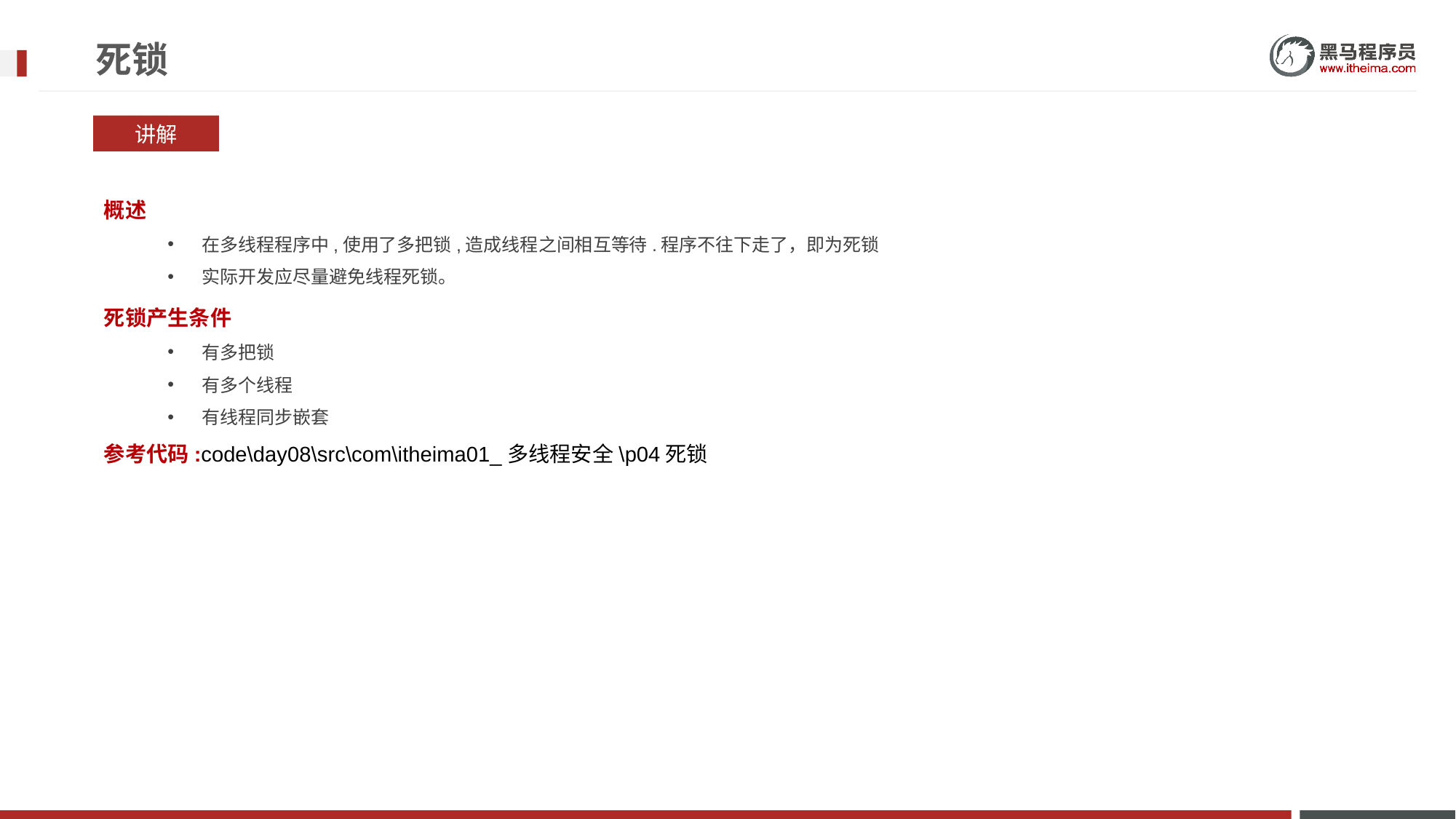

# 死锁
讲解
概述
在多线程程序中,使用了多把锁,造成线程之间相互等待.程序不往下走了，即为死锁
实际开发应尽量避免线程死锁。
死锁产生条件
有多把锁
有多个线程
有线程同步嵌套
参考代码:code\day08\src\com\itheima01_多线程安全\p04死锁